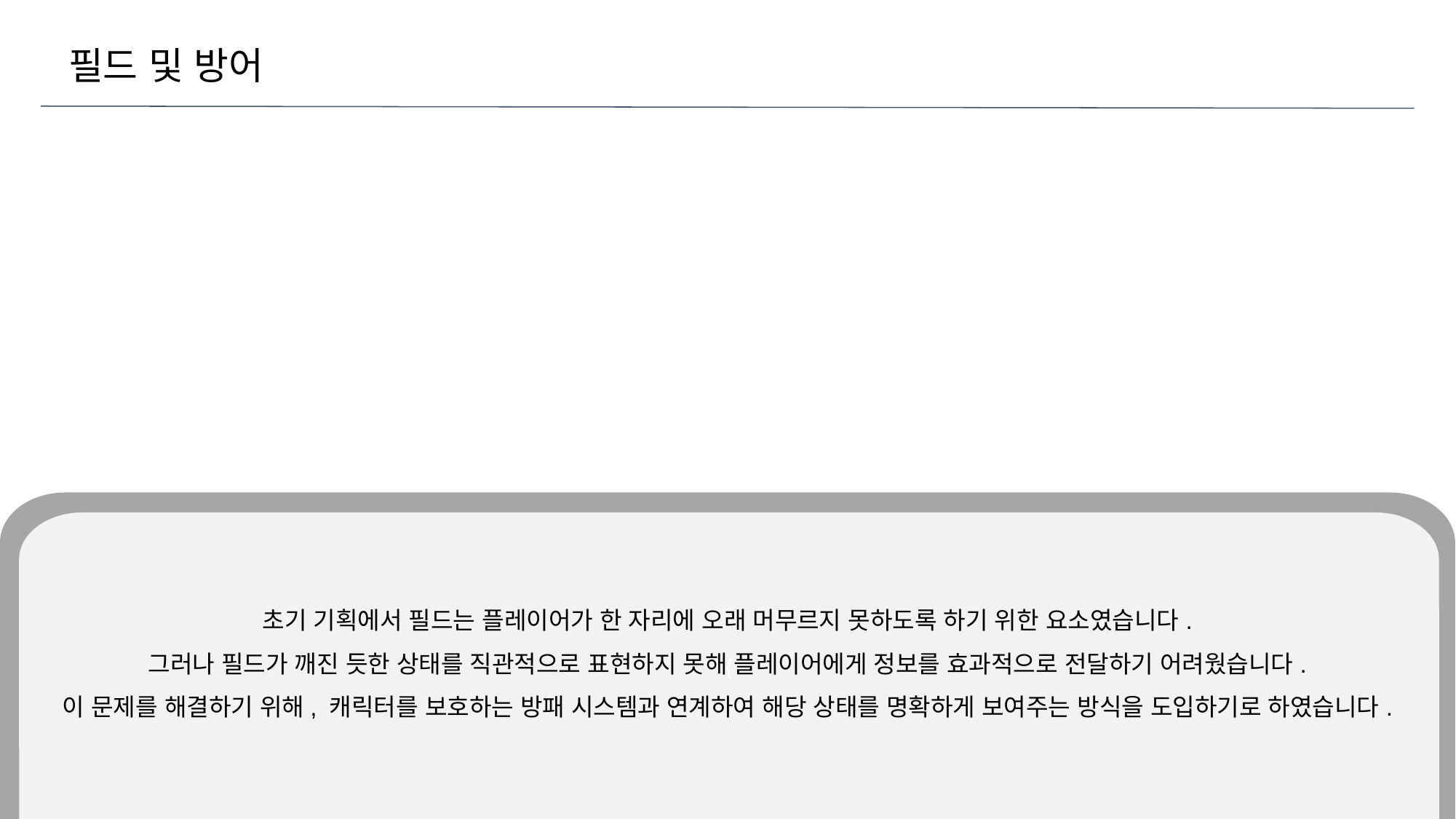

필드 및 방어

{
초기 기획에서 필드는 플레이어가 한 자리에 오래 머무르지 못하도록 하기 위한 요소였습니다.
그러나 필드가 깨진 듯한 상태를 직관적으로 표현하지 못해 플레이어에게 정보를 효과적으로 전달하기 어려웠습니다.
이 문제를 해결하기 위해, 캐릭터를 보호하는 방패 시스템과 연계하여 해당 상태를 명확하게 보여주는 방식을 도입하기로 하였습니다.